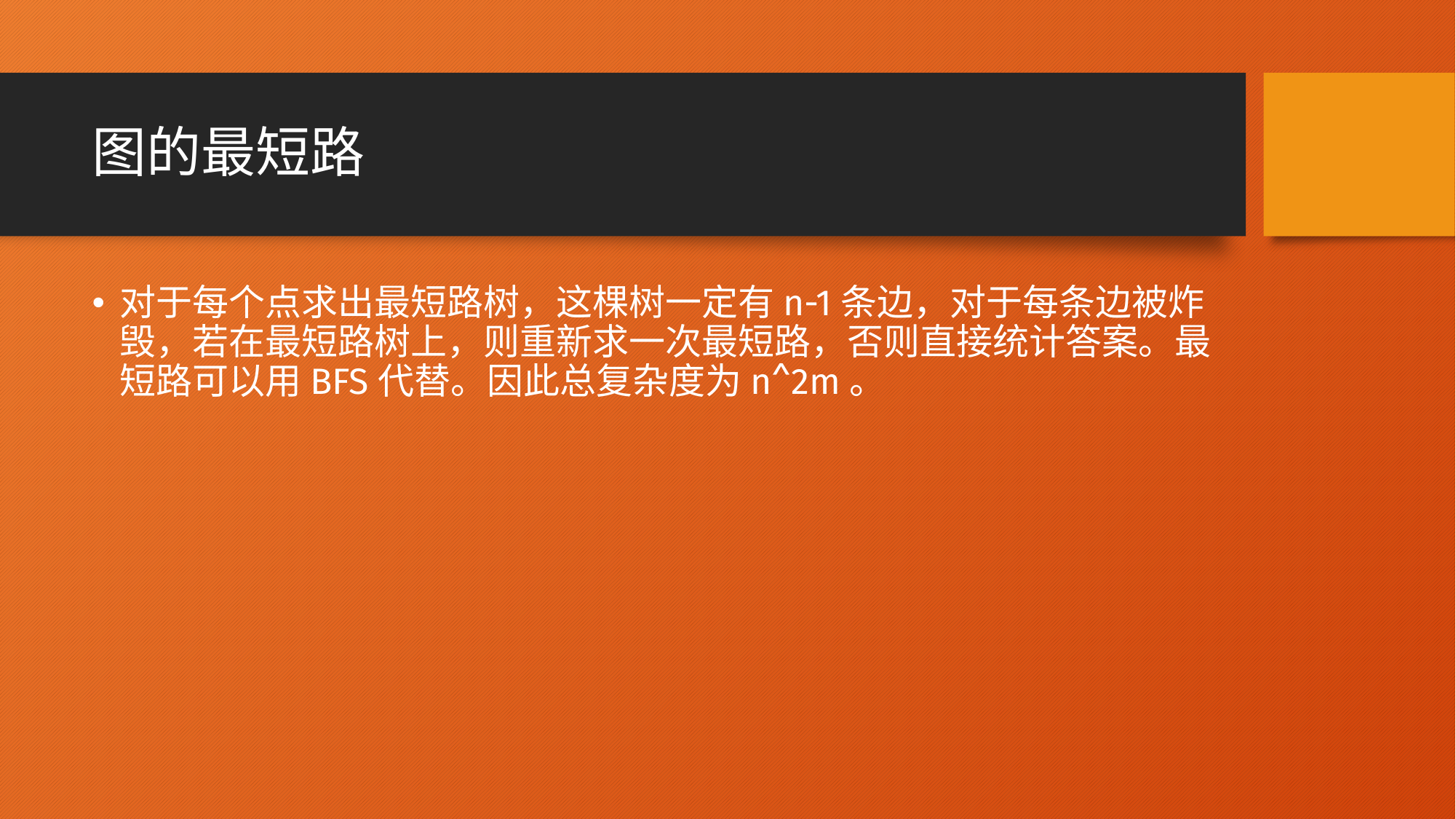

# 图的最短路
对于每个点求出最短路树，这棵树一定有n-1条边，对于每条边被炸毁，若在最短路树上，则重新求一次最短路，否则直接统计答案。最短路可以用BFS代替。因此总复杂度为n^2m。